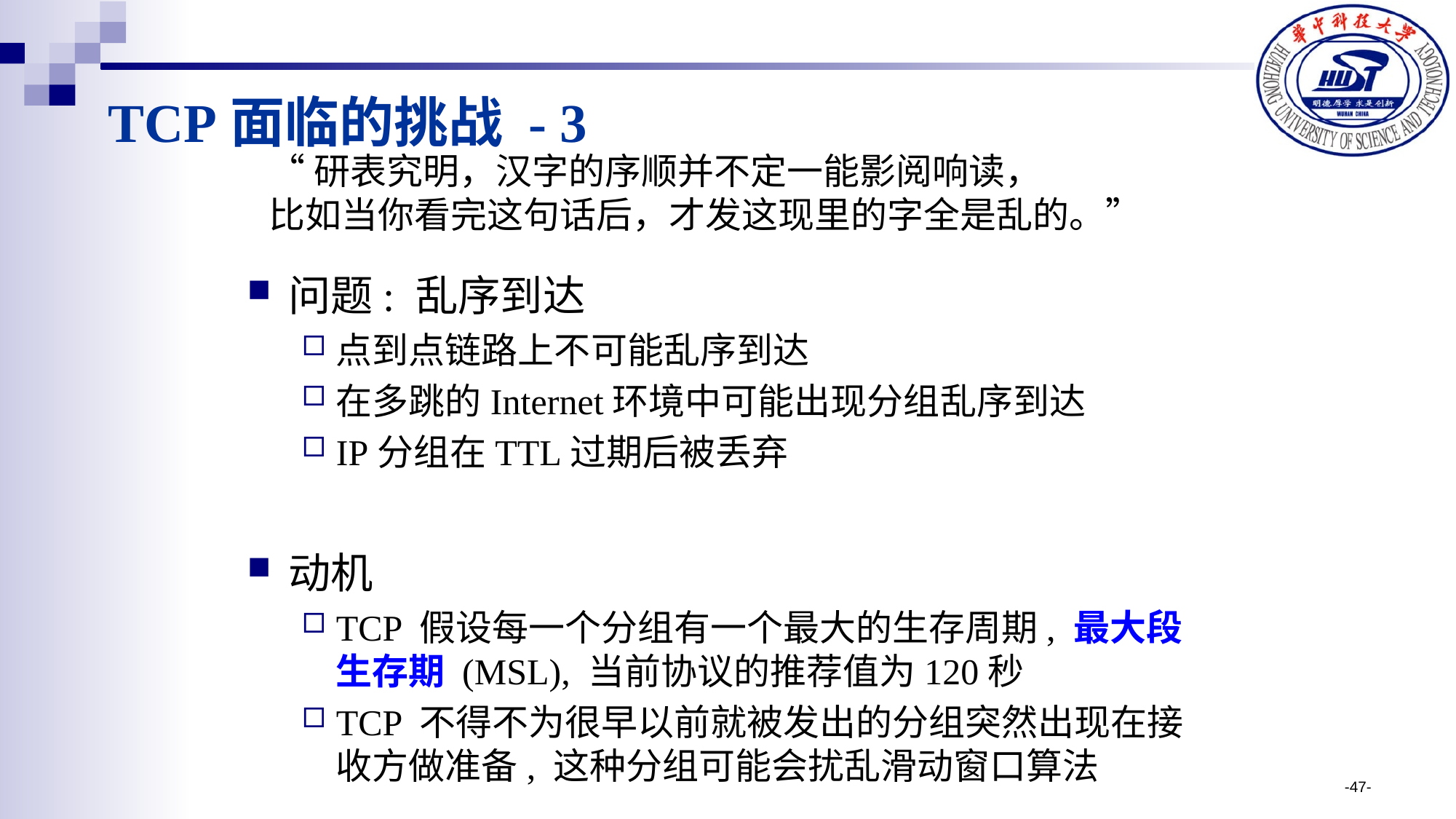

# TCP面临的挑战 - 3
“研表究明，汉字的序顺并不定一能影阅响读，
比如当你看完这句话后，才发这现里的字全是乱的。”
问题: 乱序到达
点到点链路上不可能乱序到达
在多跳的Internet环境中可能出现分组乱序到达
IP分组在TTL过期后被丢弃

动机
TCP 假设每一个分组有一个最大的生存周期, 最大段生存期 (MSL), 当前协议的推荐值为120秒
TCP 不得不为很早以前就被发出的分组突然出现在接收方做准备, 这种分组可能会扰乱滑动窗口算法
-47-